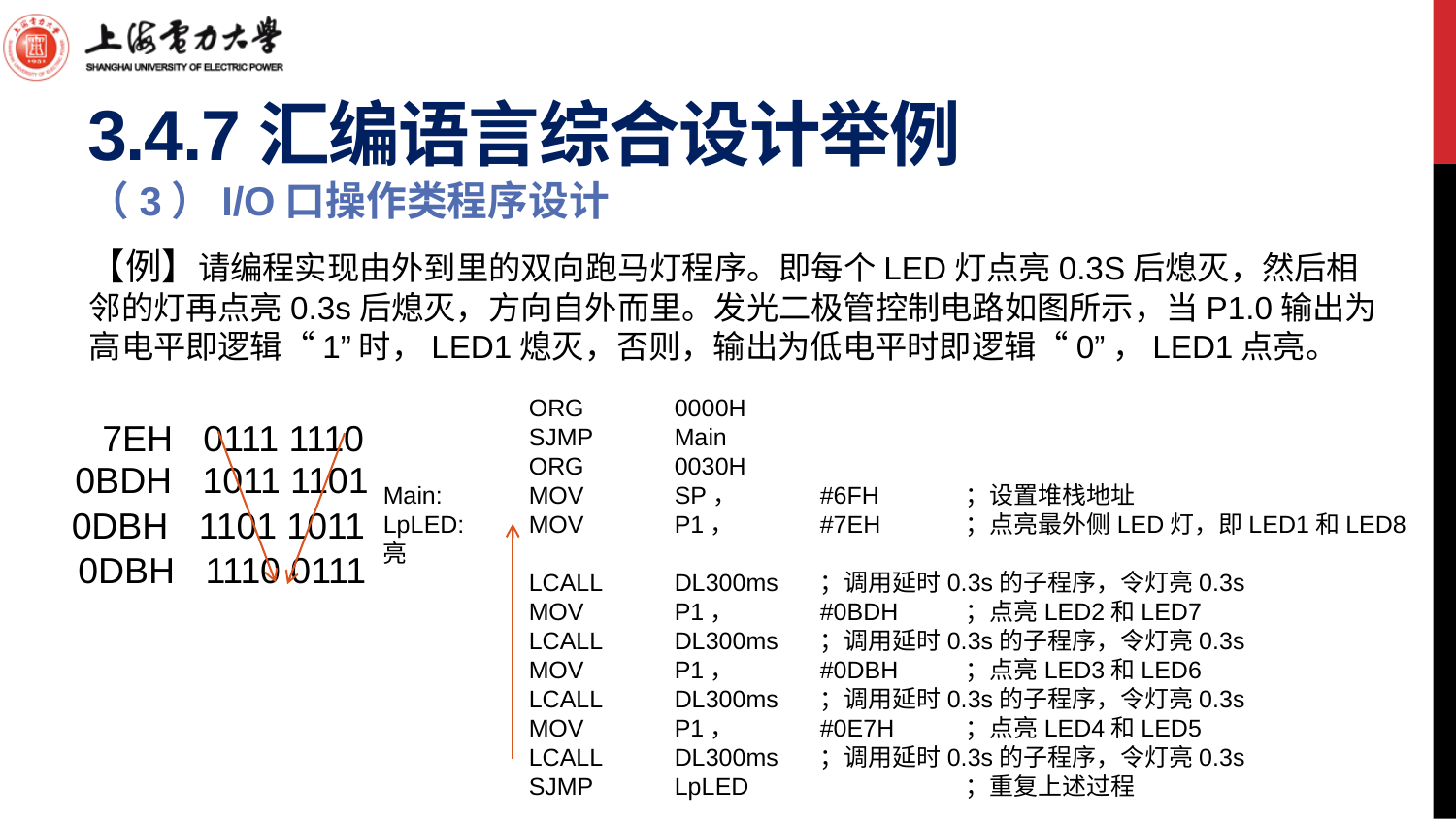

# 3.4.7汇编语言综合设计举例
（3）I/O口操作类程序设计
【例】请编程实现由外到里的双向跑马灯程序。即每个LED灯点亮0.3S后熄灭，然后相邻的灯再点亮0.3s后熄灭，方向自外而里。发光二极管控制电路如图所示，当P1.0输出为高电平即逻辑“1”时，LED1熄灭，否则，输出为低电平时即逻辑“0”，LED1点亮。
	ORG	0000H
	SJMP	Main
	ORG	0030H
Main:	MOV	SP，	#6FH	；设置堆栈地址
LpLED:	MOV	P1，	#7EH	；点亮最外侧LED灯，即LED1和LED8亮
	LCALL	DL300ms	；调用延时0.3s的子程序，令灯亮0.3s
	MOV 	P1，	#0BDH	；点亮LED2和LED7
	LCALL	DL300ms	；调用延时0.3s的子程序，令灯亮0.3s
	MOV 	P1，	#0DBH	；点亮LED3和LED6
	LCALL	DL300ms	；调用延时0.3s的子程序，令灯亮0.3s
	MOV 	P1，	#0E7H	；点亮LED4和LED5
	LCALL	DL300ms	；调用延时0.3s的子程序，令灯亮0.3s
	SJMP	LpLED		；重复上述过程
7EH   0111 1110
0BDH   1011 1101
0DBH   1101 1011
0DBH   1110 0111